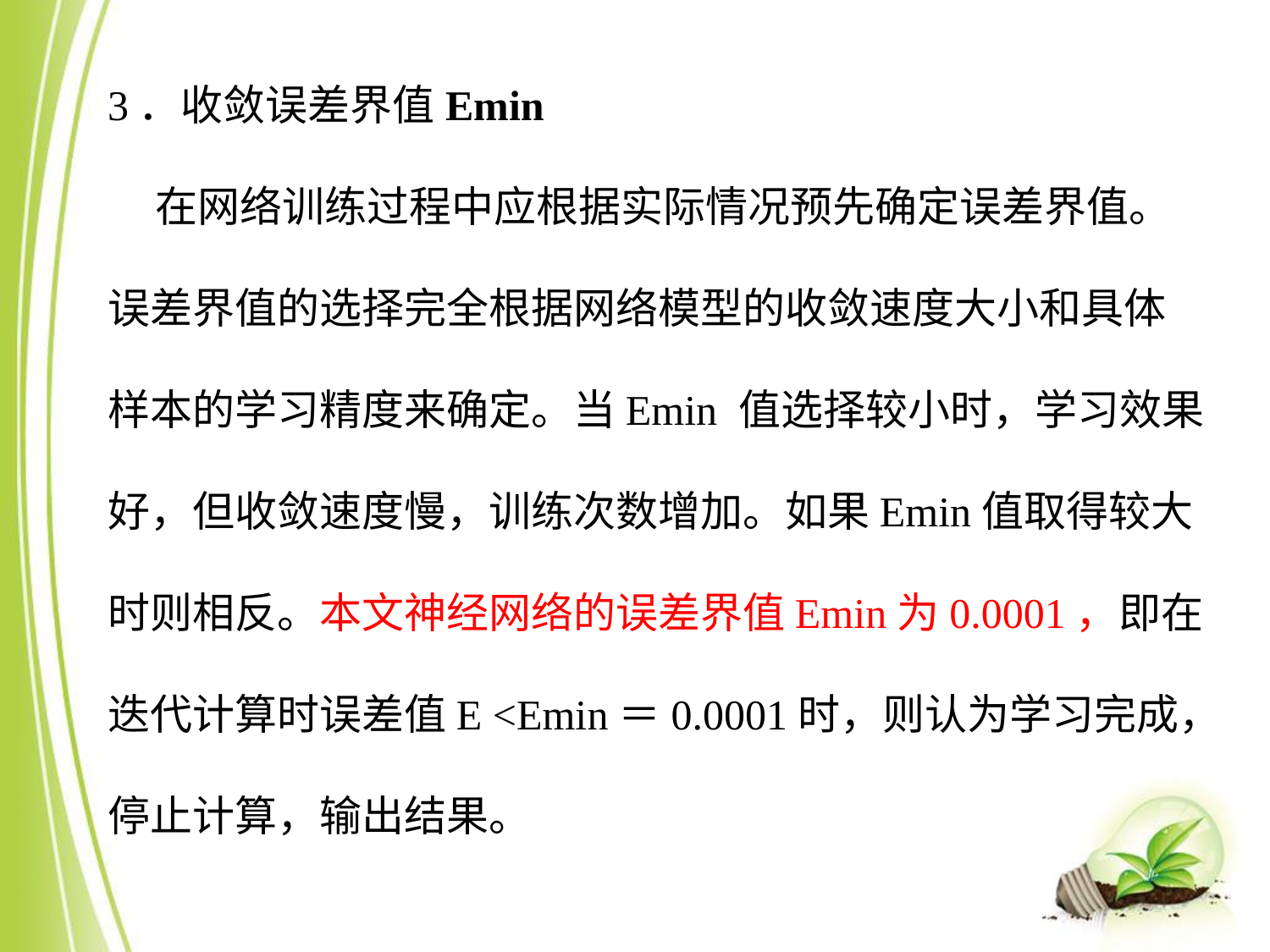

3．收敛误差界值Emin
    在网络训练过程中应根据实际情况预先确定误差界值。误差界值的选择完全根据网络模型的收敛速度大小和具体样本的学习精度来确定。当Emin 值选择较小时，学习效果好，但收敛速度慢，训练次数增加。如果Emin值取得较大时则相反。本文神经网络的误差界值Emin为0.0001，即在迭代计算时误差值E <Emin＝0.0001时，则认为学习完成，停止计算，输出结果。